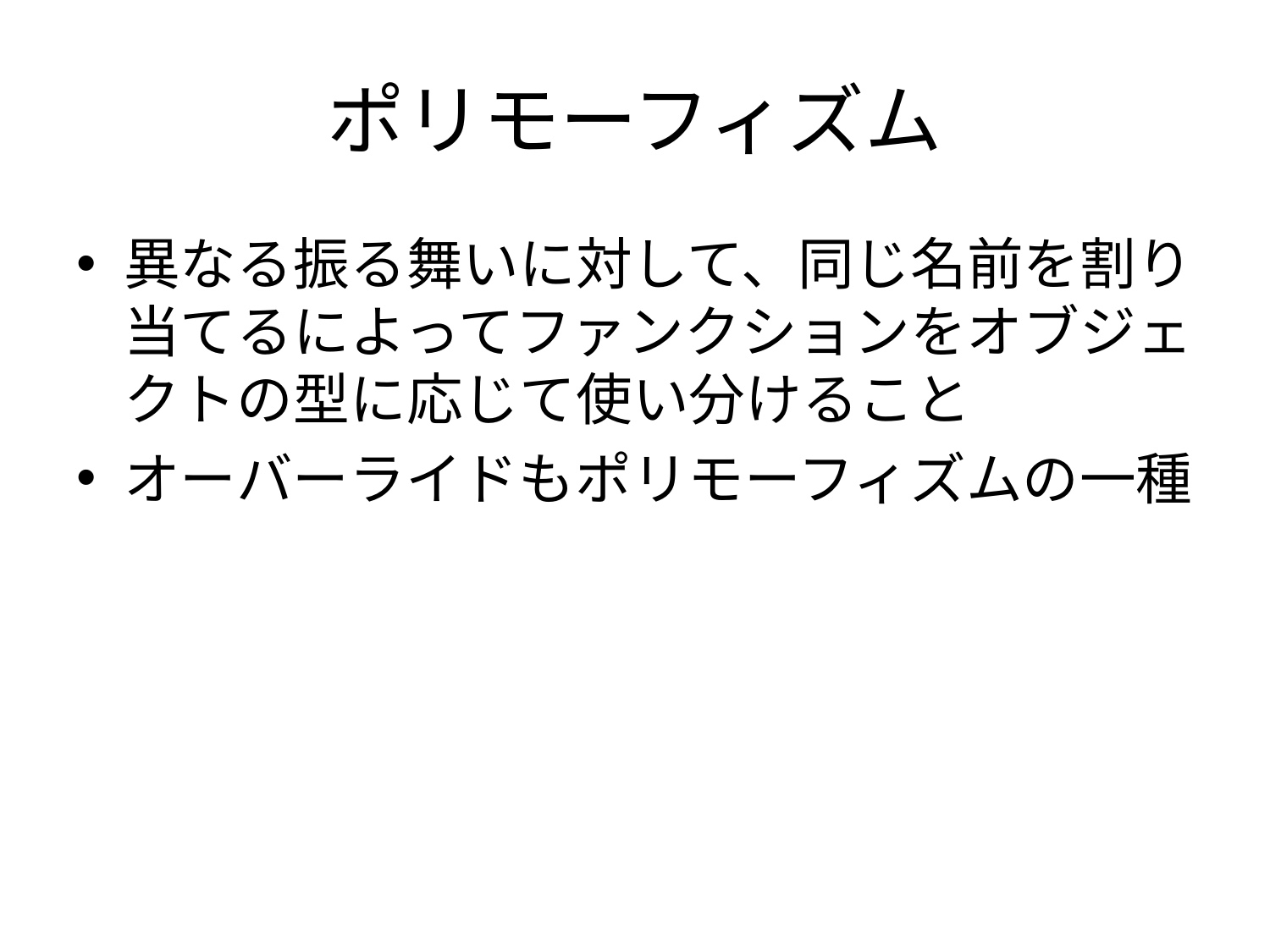

# ポリモーフィズム
異なる振る舞いに対して、同じ名前を割り当てるによってファンクションをオブジェクトの型に応じて使い分けること
オーバーライドもポリモーフィズムの一種